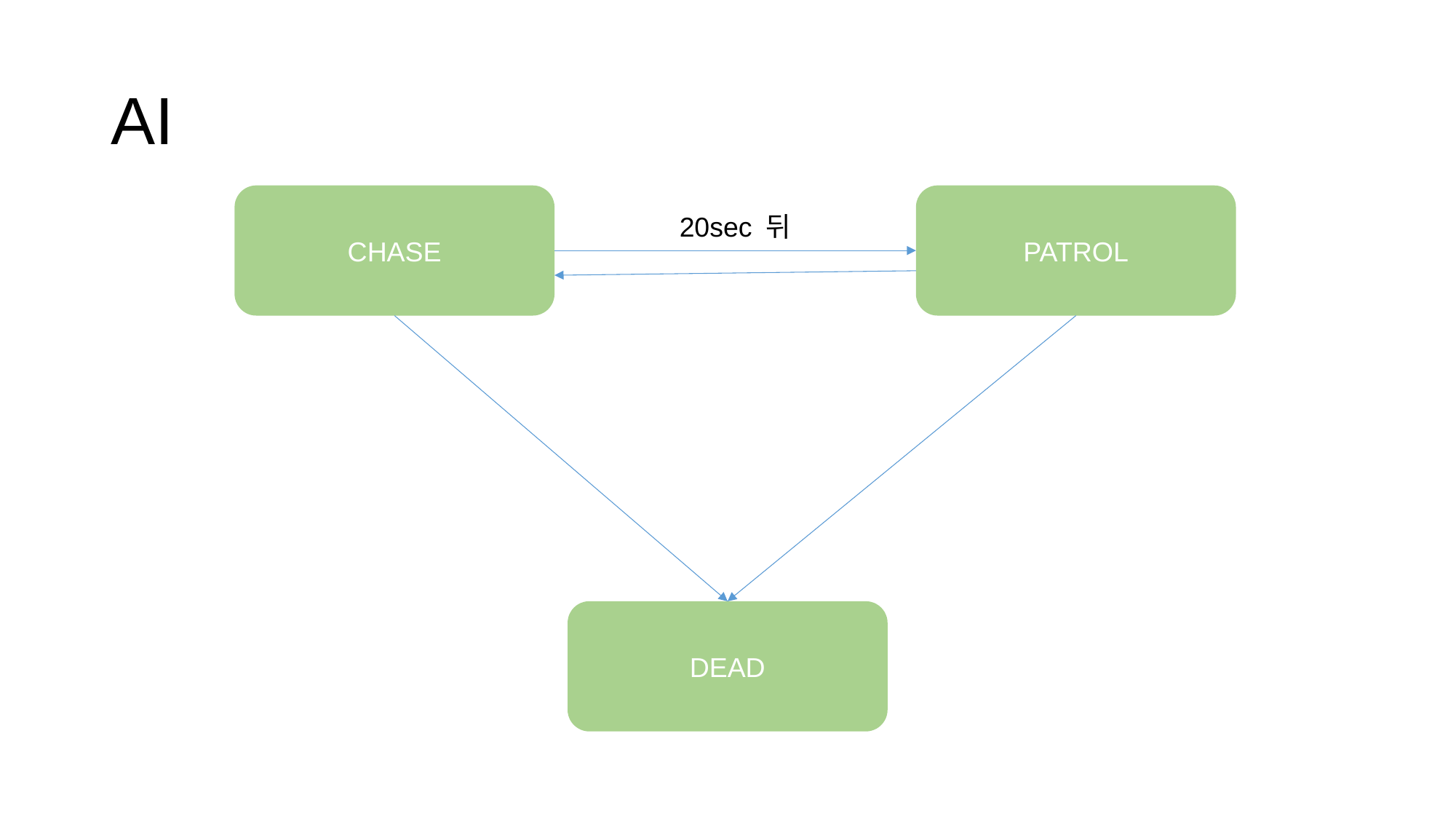

# AI
CHASE
PATROL
20sec 뒤
DEAD